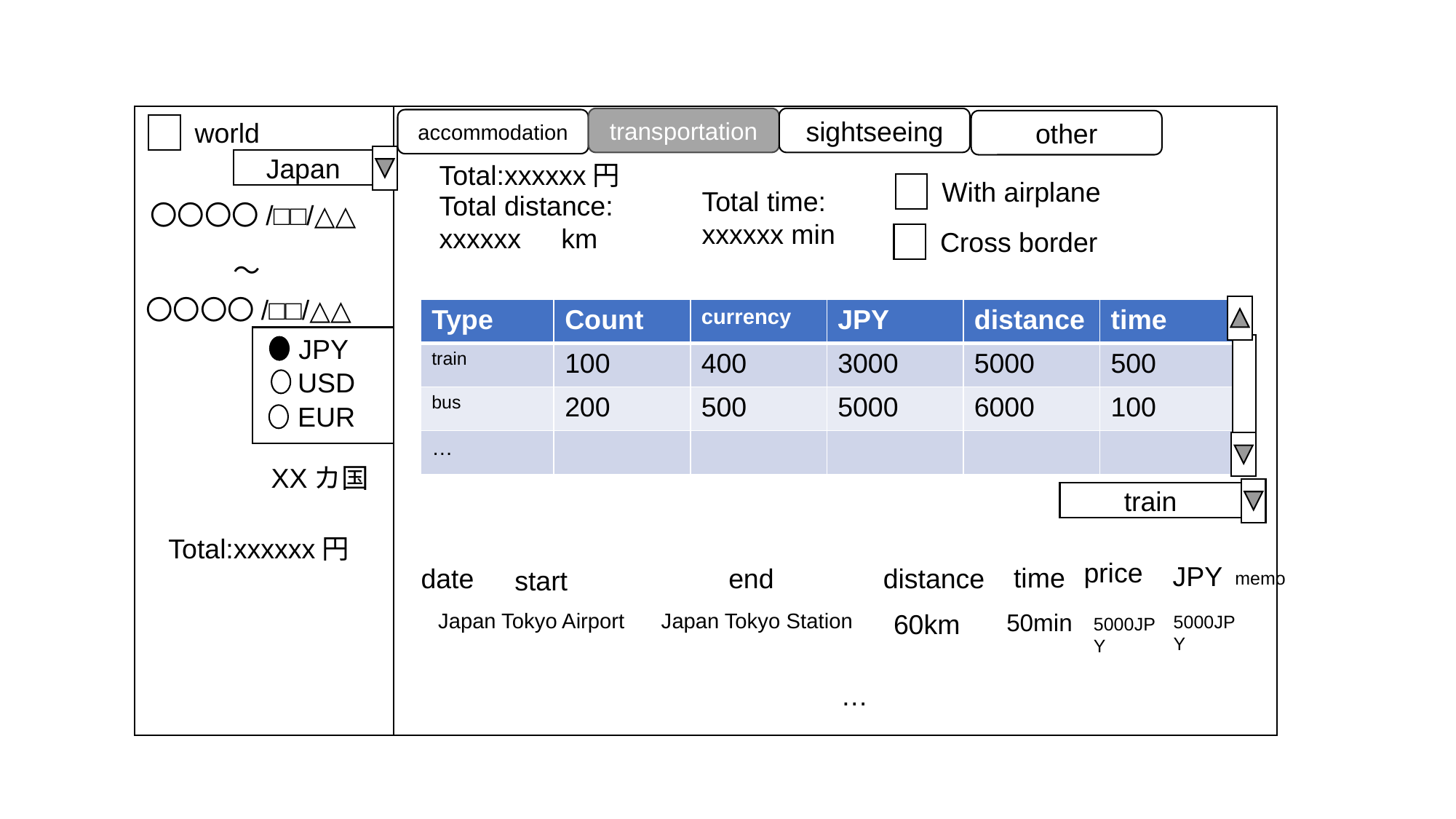

transportation
sightseeing
accommodation
world
other

Japan
Total:xxxxxx円

With airplane

Total time:
xxxxxx min
Total distance:
xxxxxx　km
〇〇〇〇/□□/△△
Cross border

～
〇〇〇〇/□□/△△
| Type | Count | currency | JPY | distance | time |
| --- | --- | --- | --- | --- | --- |
| train | 100 | 400 | 3000 | 5000 | 500 |
| bus | 200 | 500 | 5000 | 6000 | 100 |
| … |  |  |  |  |  |

JPY

USD

EUR

XXカ国
train

Total:xxxxxx円
price
JPY
time
distance
date
end
start
memo
Japan Tokyo Airport
60km
50min
Japan Tokyo Station
5000JPY
5000JPY
…